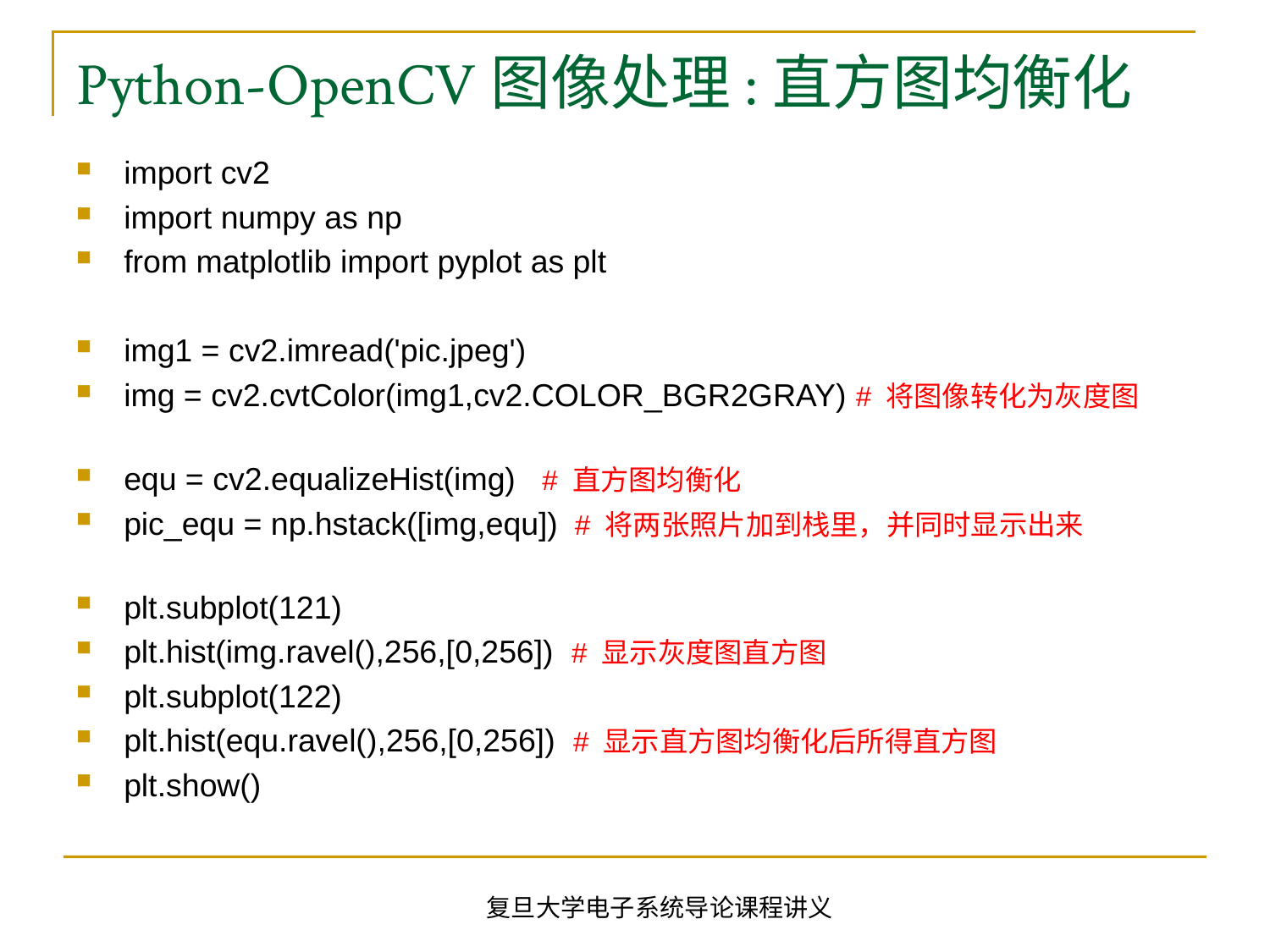

# Python-OpenCV图像处理:直方图均衡化
import cv2
import numpy as np
from matplotlib import pyplot as plt

img1 = cv2.imread('pic.jpeg')
img = cv2.cvtColor(img1,cv2.COLOR_BGR2GRAY) # 将图像转化为灰度图

equ = cv2.equalizeHist(img)   # 直方图均衡化
pic_equ = np.hstack([img,equ])  # 将两张照片加到栈里，并同时显示出来

plt.subplot(121)
plt.hist(img.ravel(),256,[0,256])  # 显示灰度图直方图
plt.subplot(122)
plt.hist(equ.ravel(),256,[0,256])  # 显示直方图均衡化后所得直方图
plt.show()